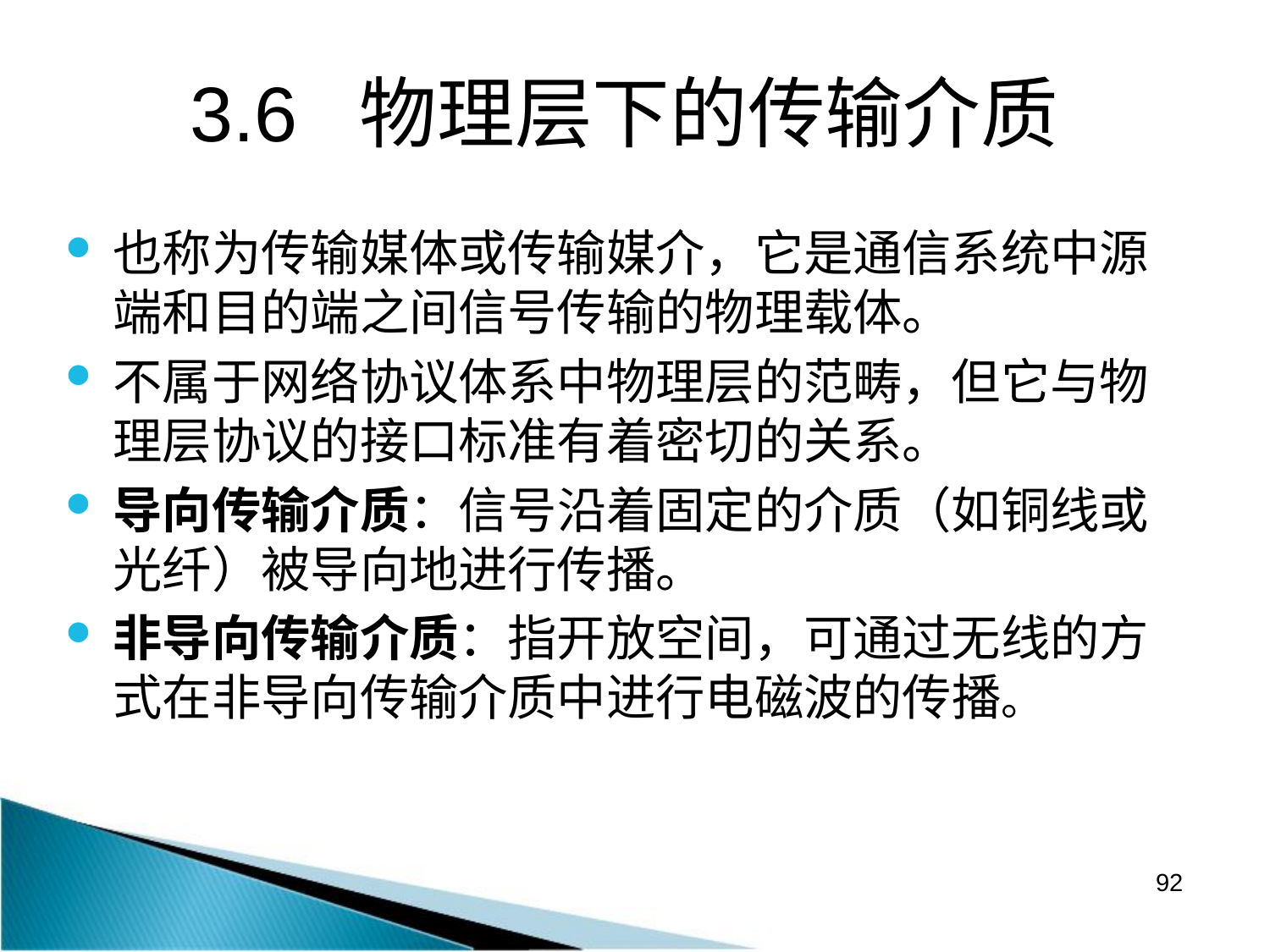

# 3.6  物理层下的传输介质
也称为传输媒体或传输媒介，它是通信系统中源端和目的端之间信号传输的物理载体。
不属于网络协议体系中物理层的范畴，但它与物理层协议的接口标准有着密切的关系。
导向传输介质：信号沿着固定的介质（如铜线或光纤）被导向地进行传播。
非导向传输介质：指开放空间，可通过无线的方式在非导向传输介质中进行电磁波的传播。
92